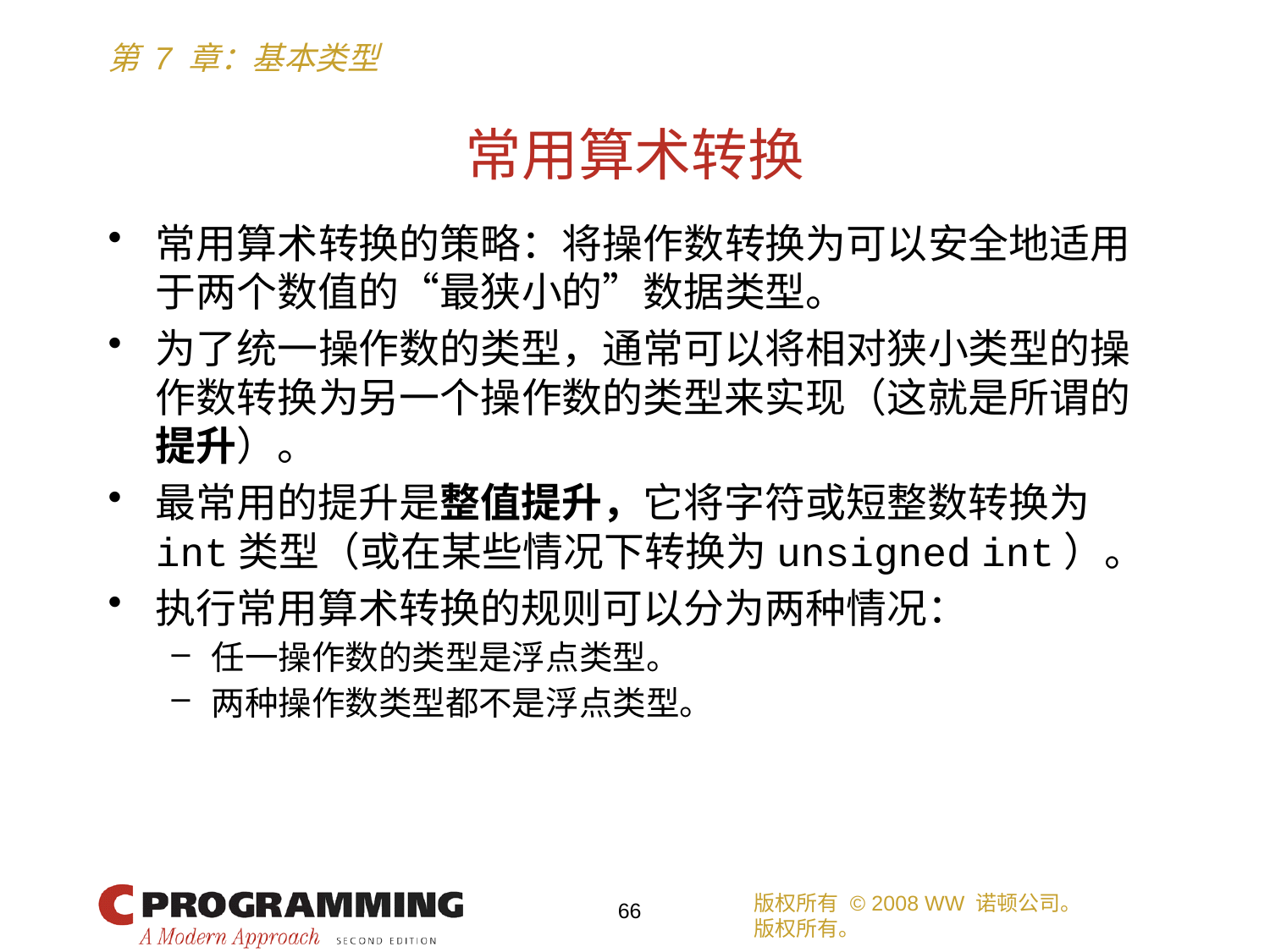

# 常用算术转换
常用算术转换的策略：将操作数转换为可以安全地适用于两个数值的“最狭小的”数据类型。
为了统一操作数的类型，通常可以将相对狭小类型的操作数转换为另一个操作数的类型来实现（这就是所谓的提升）。
最常用的提升是整值提升，它将字符或短整数转换为int类型（或在某些情况下转换为unsigned int）。
执行常用算术转换的规则可以分为两种情况：
任一操作数的类型是浮点类型。
两种操作数类型都不是浮点类型。
版权所有 © 2008 WW 诺顿公司。
版权所有。
66